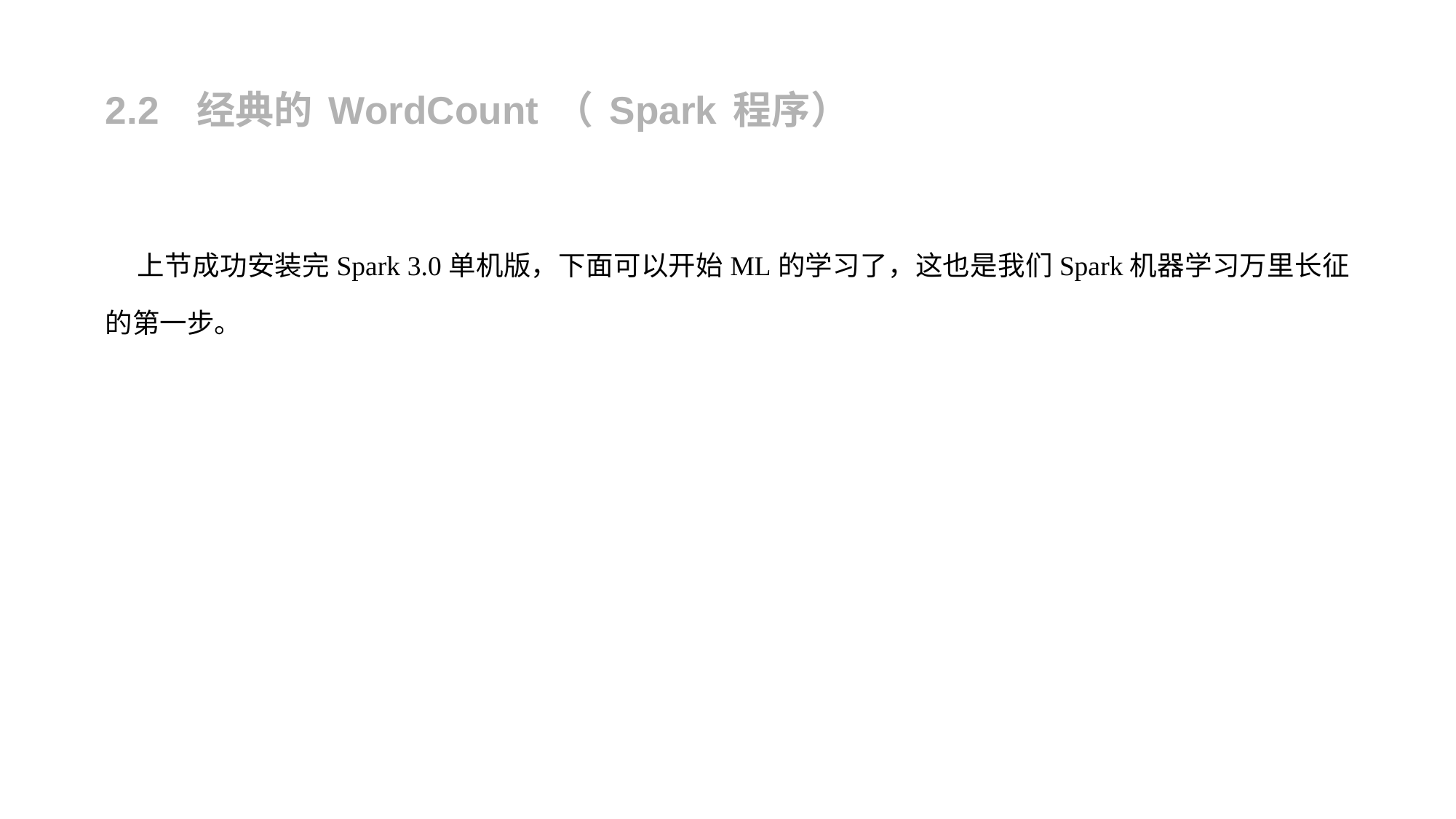

# 2.2  经典的WordCount（Spark程序）
上节成功安装完Spark 3.0单机版，下面可以开始ML的学习了，这也是我们Spark机器学习万里长征的第一步。